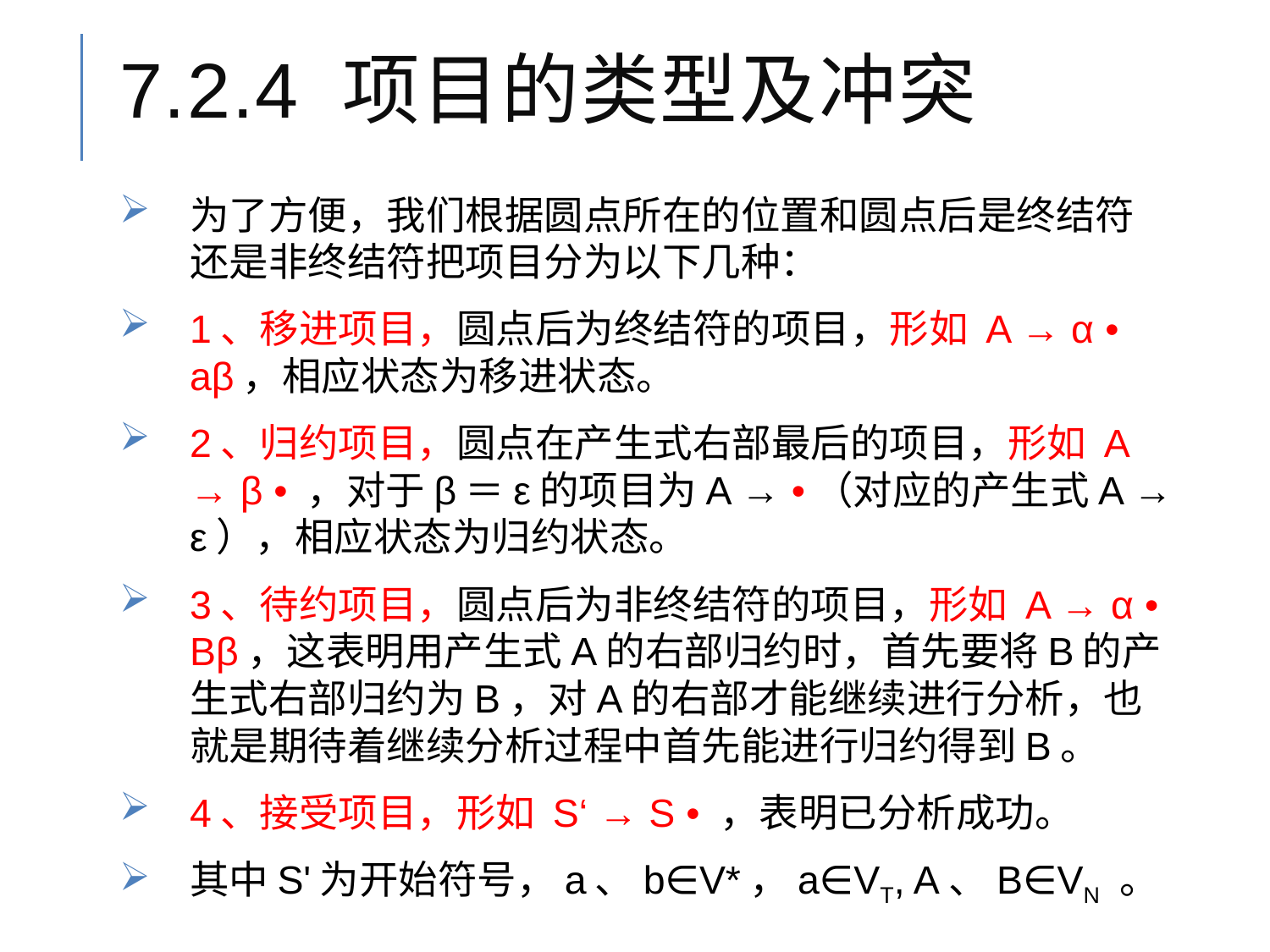

# 7.2.4 项目的类型及冲突
为了方便，我们根据圆点所在的位置和圆点后是终结符还是非终结符把项目分为以下几种：
1、移进项目，圆点后为终结符的项目，形如 A → α • aβ，相应状态为移进状态。
2、归约项目，圆点在产生式右部最后的项目，形如 A → β • ，对于β＝ε的项目为A → •（对应的产生式A → ε），相应状态为归约状态。
3、待约项目，圆点后为非终结符的项目，形如 A → α • Bβ，这表明用产生式A的右部归约时，首先要将B的产生式右部归约为B，对A的右部才能继续进行分析，也就是期待着继续分析过程中首先能进行归约得到B。
4、接受项目，形如 S‘ → S • ，表明已分析成功。
其中S'为开始符号，a、b∈V*，a∈VT, A、B∈VN 。
47